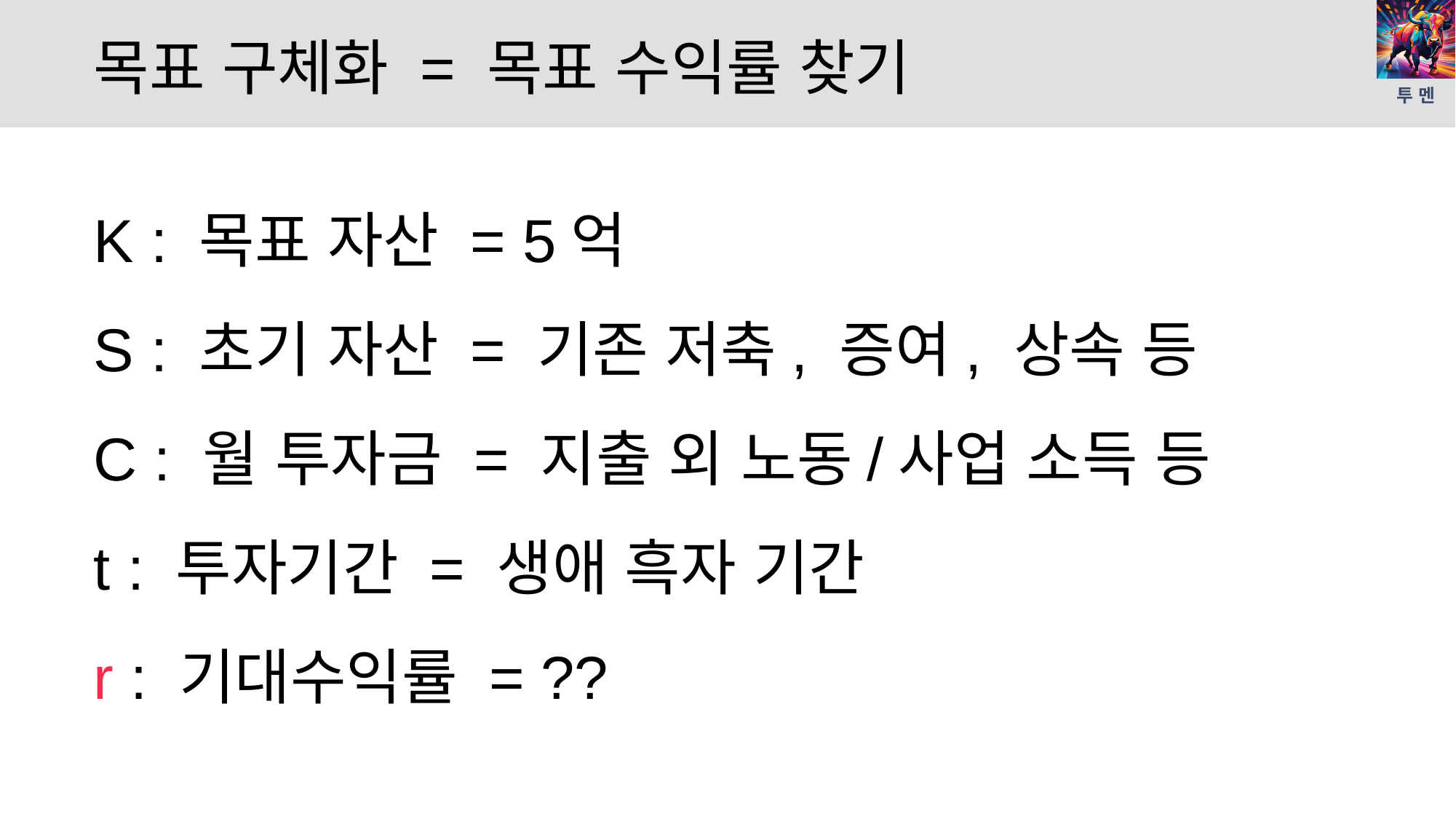

# 목표 구체화 = 목표 수익률 찾기
K : 목표 자산 = 5억
S : 초기 자산 = 기존 저축, 증여, 상속 등
C : 월 투자금 = 지출 외 노동/사업 소득 등
t : 투자기간 = 생애 흑자 기간
r : 기대수익률 = ??